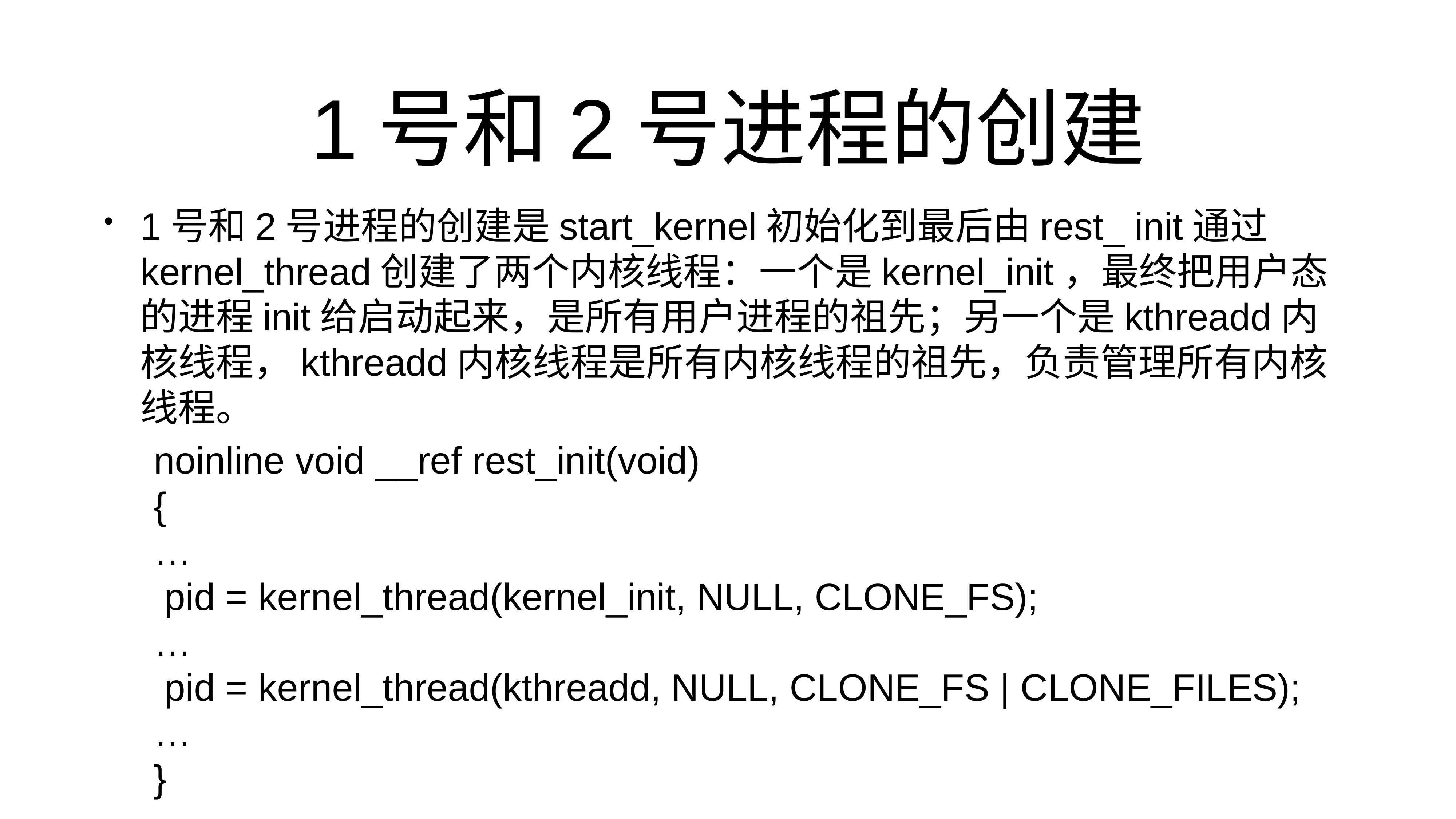

# 1号和2号进程的创建
1号和2号进程的创建是start_kernel初始化到最后由rest_ init通过kernel_thread创建了两个内核线程：一个是kernel_init，最终把用户态的进程init给启动起来，是所有用户进程的祖先；另一个是kthreadd内核线程，kthreadd内核线程是所有内核线程的祖先，负责管理所有内核线程。
noinline void __ref rest_init(void)
{
…
 pid = kernel_thread(kernel_init, NULL, CLONE_FS);
…
 pid = kernel_thread(kthreadd, NULL, CLONE_FS | CLONE_FILES);
…
}